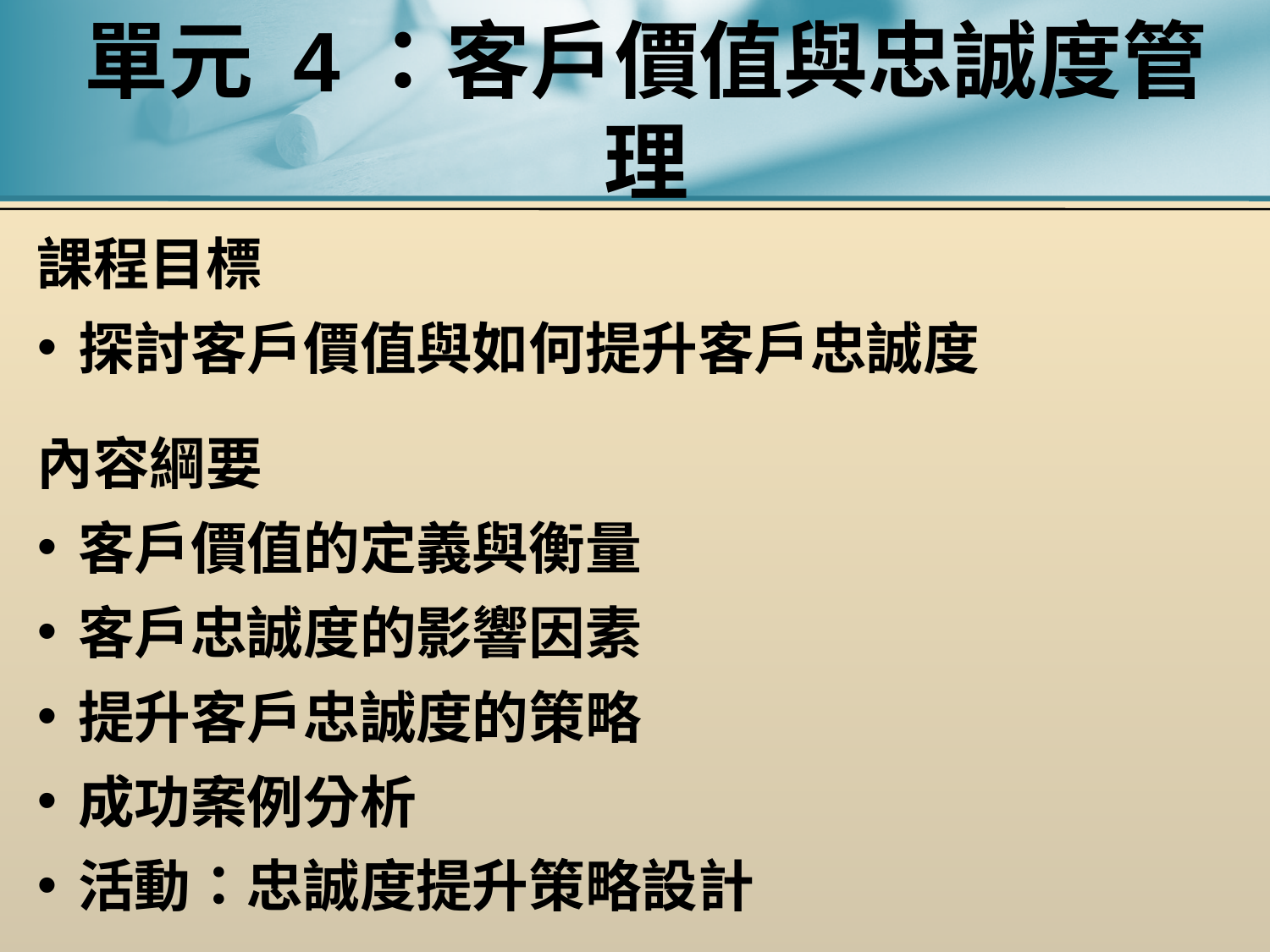

# 單元 4：客戶價值與忠誠度管理
課程目標
探討客戶價值與如何提升客戶忠誠度
內容綱要
客戶價值的定義與衡量
客戶忠誠度的影響因素
提升客戶忠誠度的策略
成功案例分析
活動：忠誠度提升策略設計